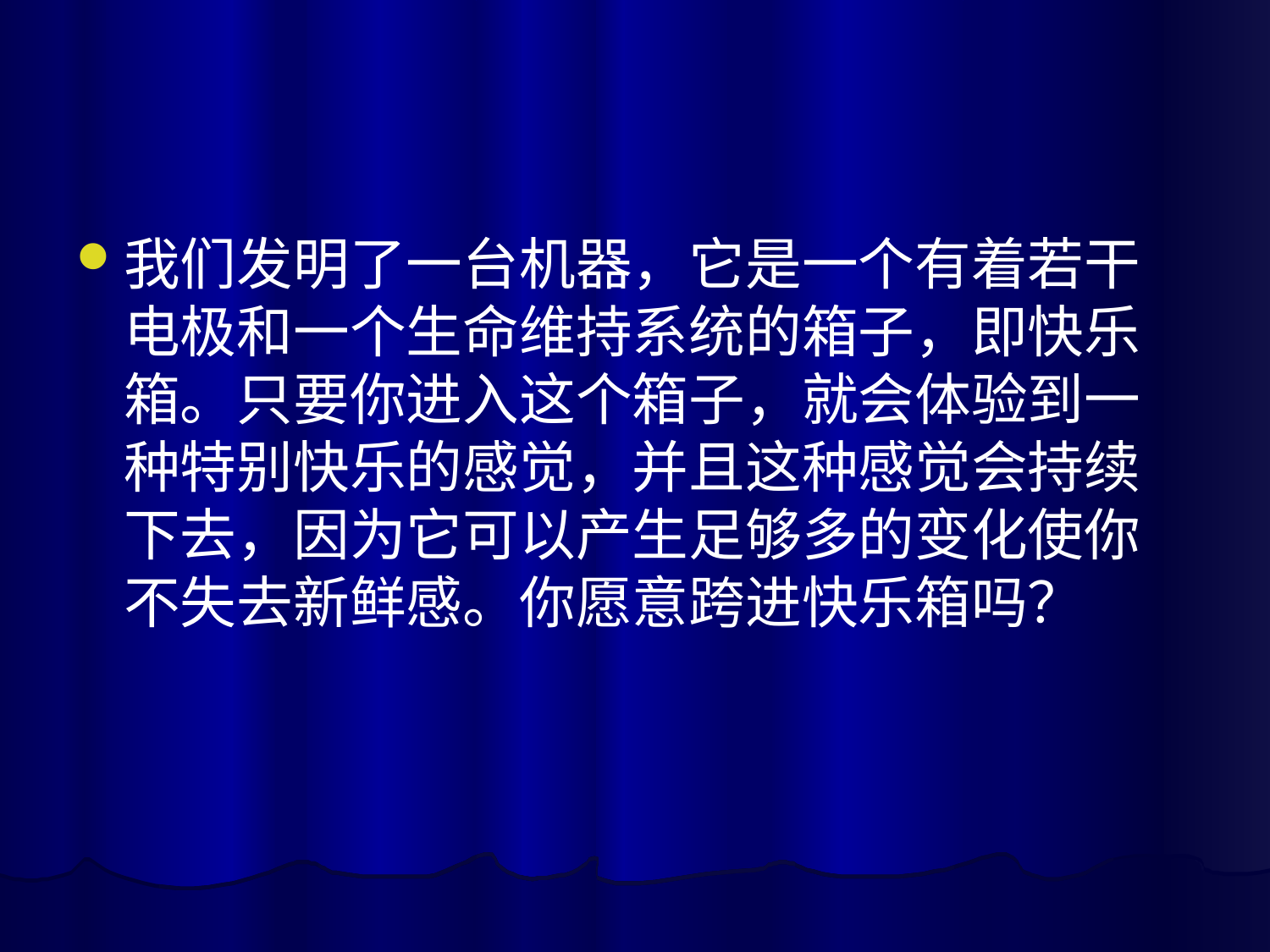

#
我们发明了一台机器，它是一个有着若干电极和一个生命维持系统的箱子，即快乐箱。只要你进入这个箱子，就会体验到一种特别快乐的感觉，并且这种感觉会持续下去，因为它可以产生足够多的变化使你不失去新鲜感。你愿意跨进快乐箱吗？